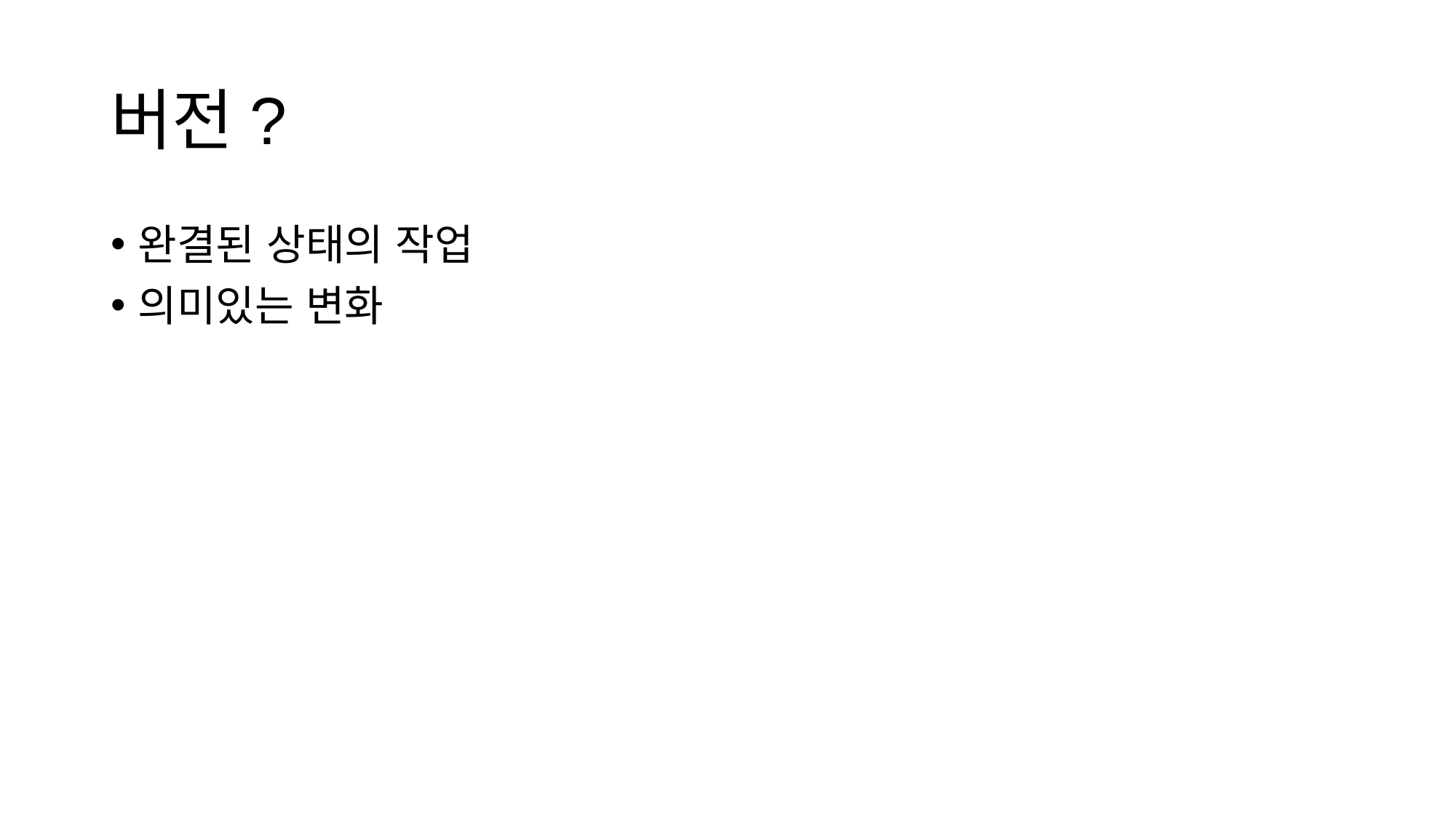

# 버전?
완결된 상태의 작업
의미있는 변화